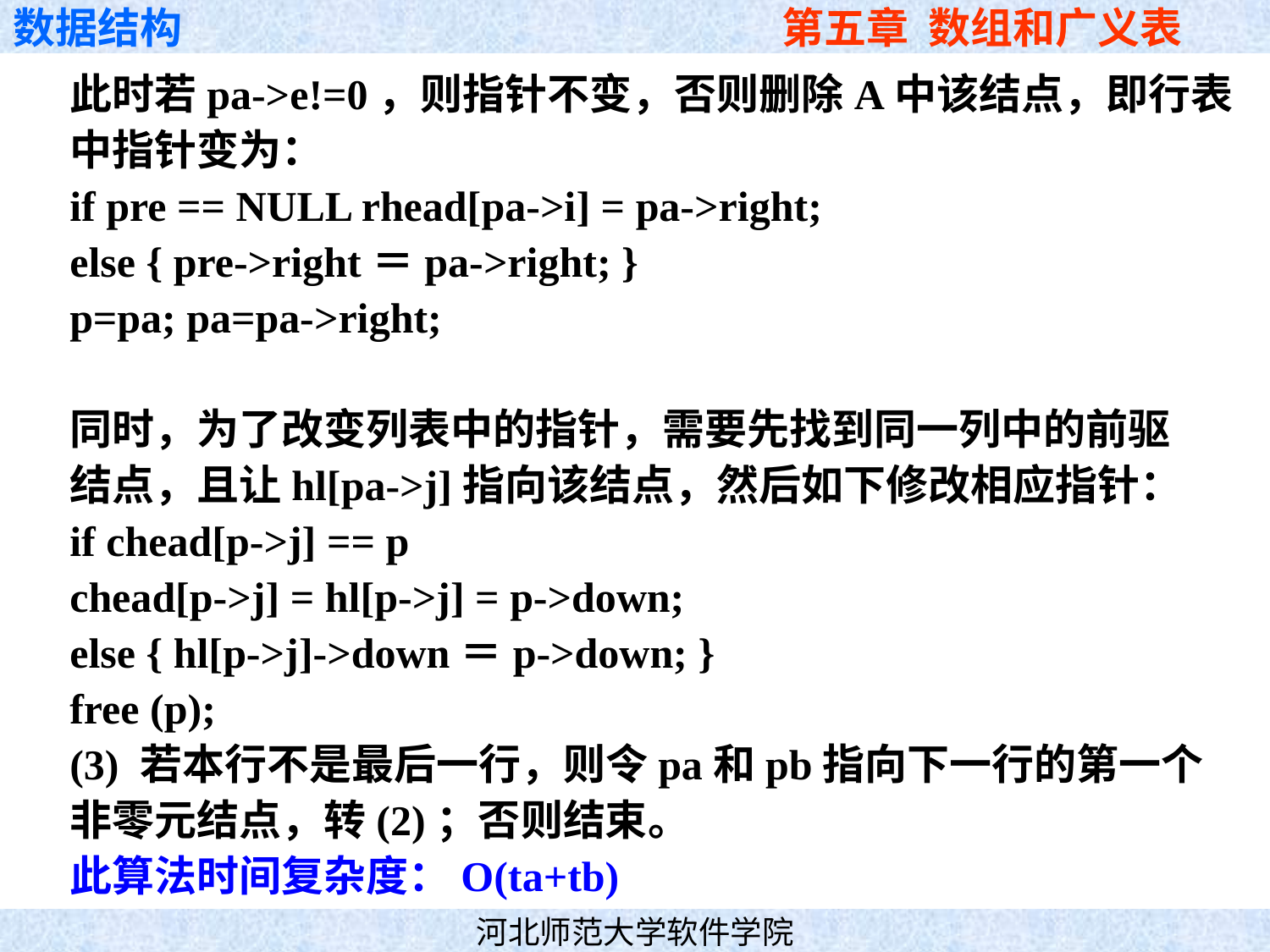

此时若pa->e!=0，则指针不变，否则删除A中该结点，即行表
中指针变为：
if pre == NULL rhead[pa->i] = pa->right;
else { pre->right＝pa->right; }
p=pa; pa=pa->right;
同时，为了改变列表中的指针，需要先找到同一列中的前驱
结点，且让hl[pa->j]指向该结点，然后如下修改相应指针：
if chead[p->j] == p
chead[p->j] = hl[p->j] = p->down;
else { hl[p->j]->down＝p->down; }
free (p);
(3) 若本行不是最后一行，则令pa和pb指向下一行的第一个
非零元结点，转(2)；否则结束。
此算法时间复杂度：O(ta+tb)